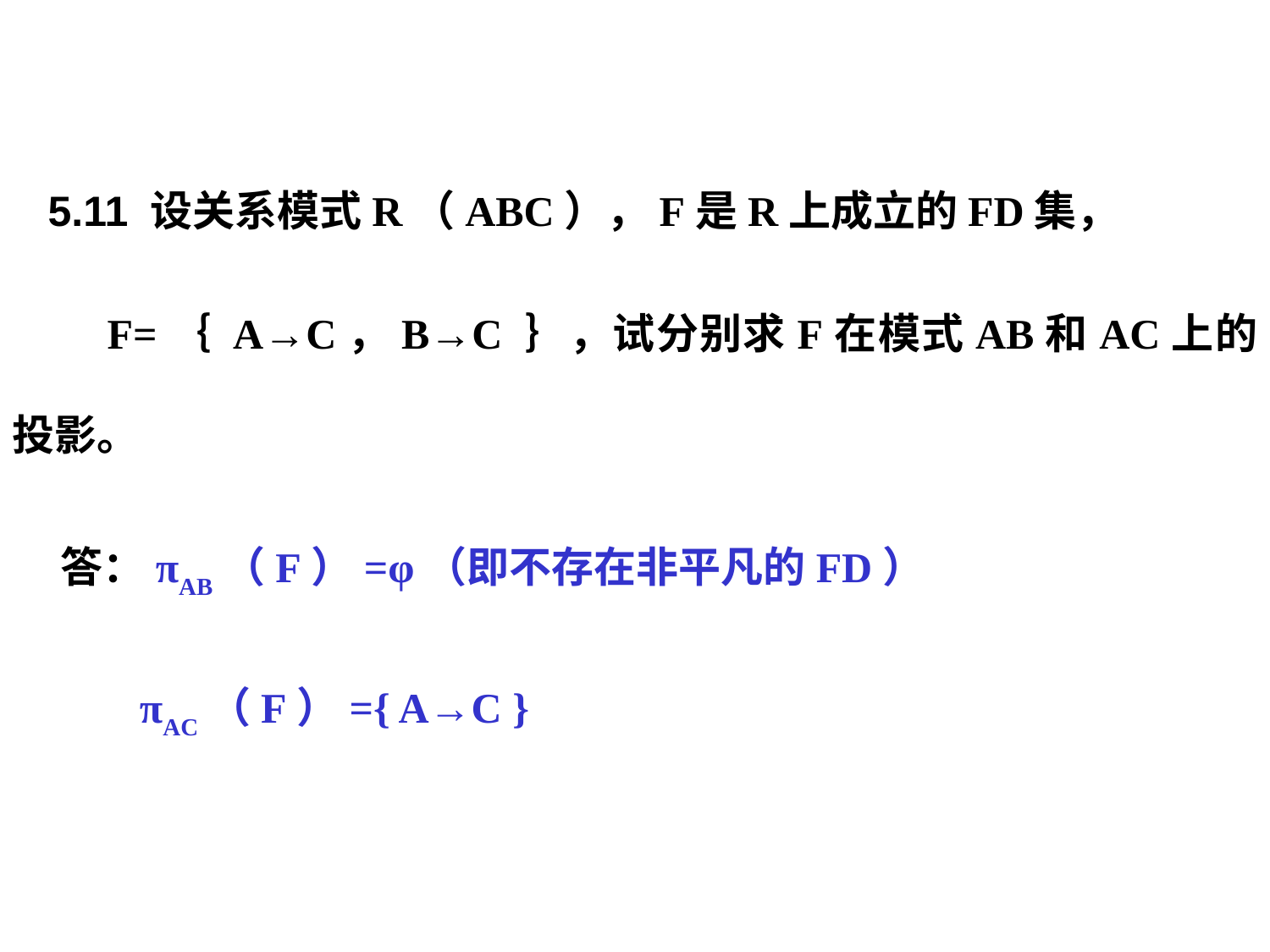

5.11 设关系模式R（ABC），F是R上成立的FD集，
        F=｛ A→C，B→C ｝，试分别求F在模式AB和AC上的投影。
    答：πAB（F）=φ（即不存在非平凡的FD）
	πAC（F）={ A→C }